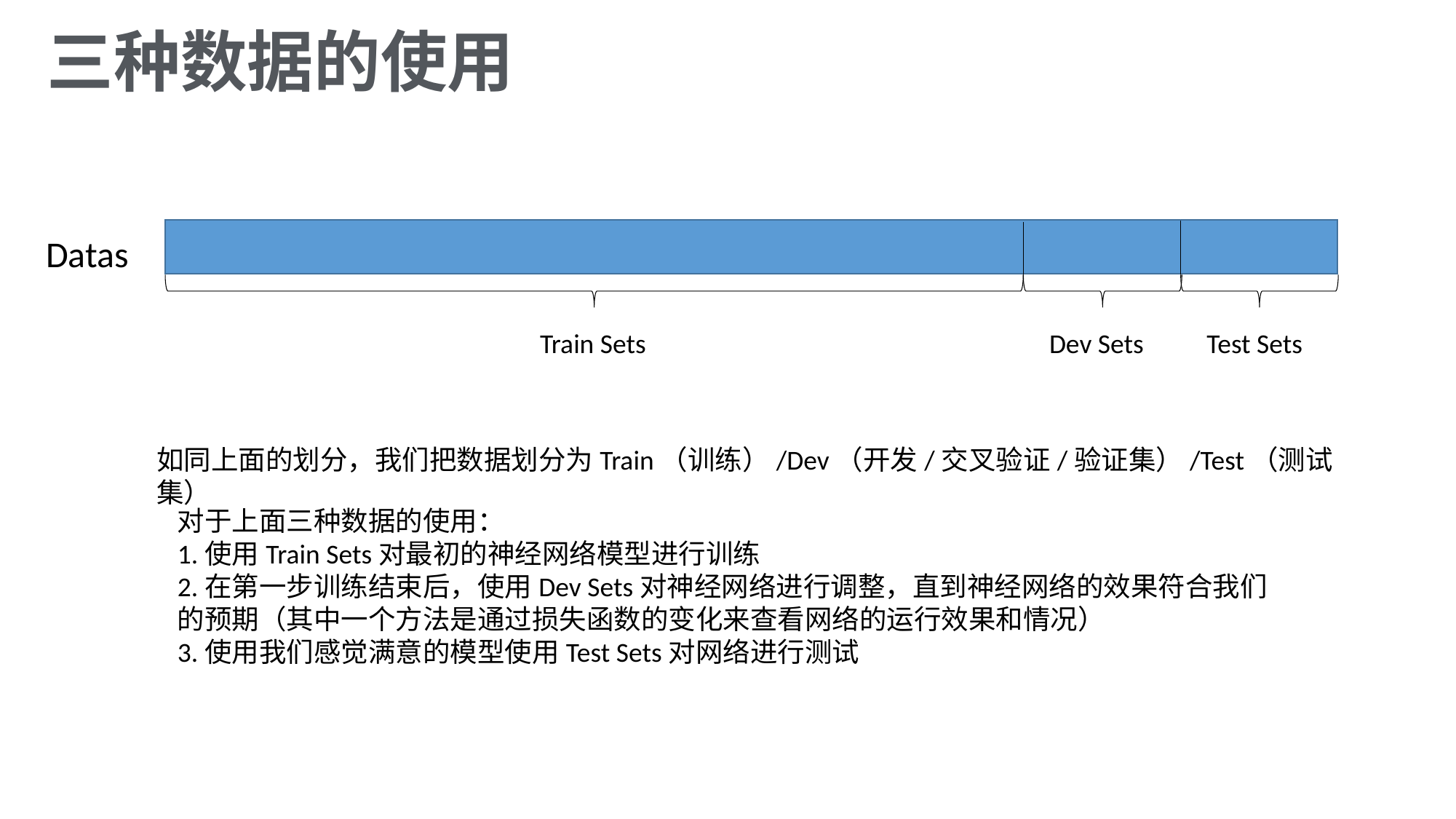

三种数据的使用

Datas
Train Sets
Dev Sets
Test Sets
如同上面的划分，我们把数据划分为Train（训练）/Dev（开发/交叉验证/验证集）/Test（测试集）
对于上面三种数据的使用：
1.使用Train Sets对最初的神经网络模型进行训练
2.在第一步训练结束后，使用Dev Sets对神经网络进行调整，直到神经网络的效果符合我们的预期（其中一个方法是通过损失函数的变化来查看网络的运行效果和情况）
3.使用我们感觉满意的模型使用Test Sets对网络进行测试